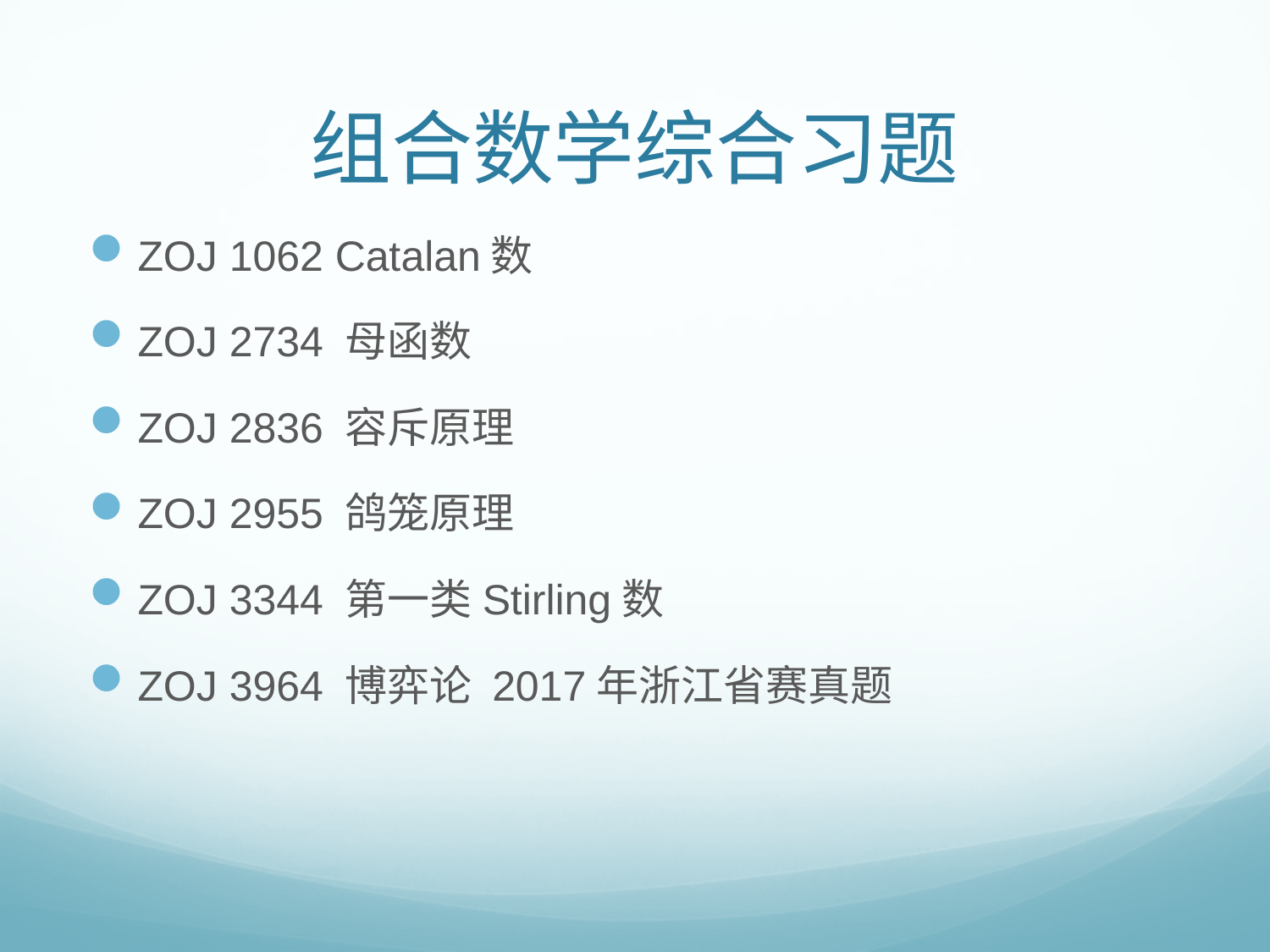

# 组合数学综合习题
ZOJ 1062 Catalan数
ZOJ 2734 母函数
ZOJ 2836 容斥原理
ZOJ 2955 鸽笼原理
ZOJ 3344 第一类Stirling数
ZOJ 3964 博弈论 2017年浙江省赛真题